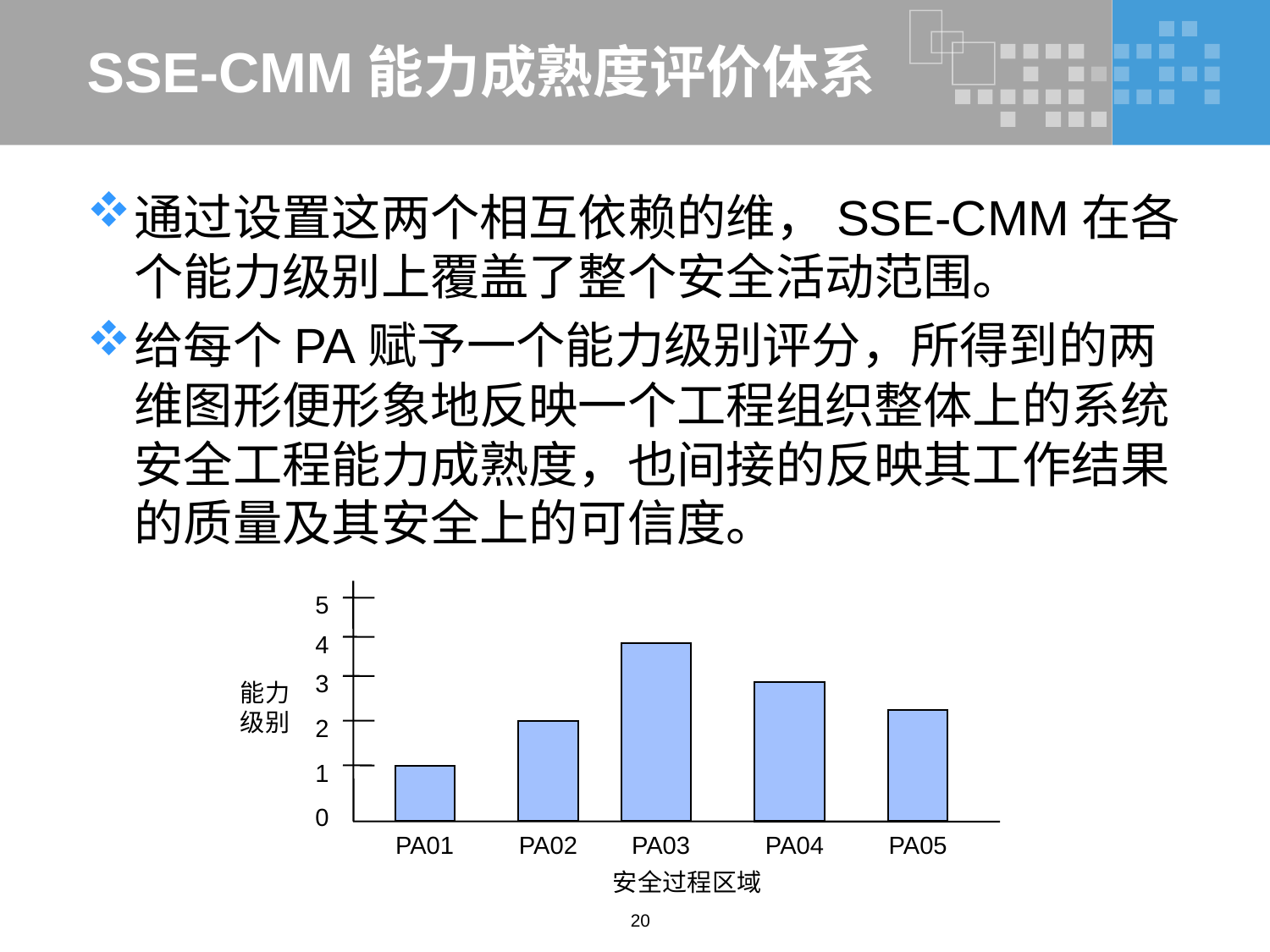

# SSE-CMM能力成熟度评价体系
通过设置这两个相互依赖的维，SSE-CMM在各个能力级别上覆盖了整个安全活动范围。
给每个PA赋予一个能力级别评分，所得到的两维图形便形象地反映一个工程组织整体上的系统安全工程能力成熟度，也间接的反映其工作结果的质量及其安全上的可信度。

5

4

3
能力
级别

2

1

0

PA01
PA02
PA03
PA04
PA05
安全过程区域
20